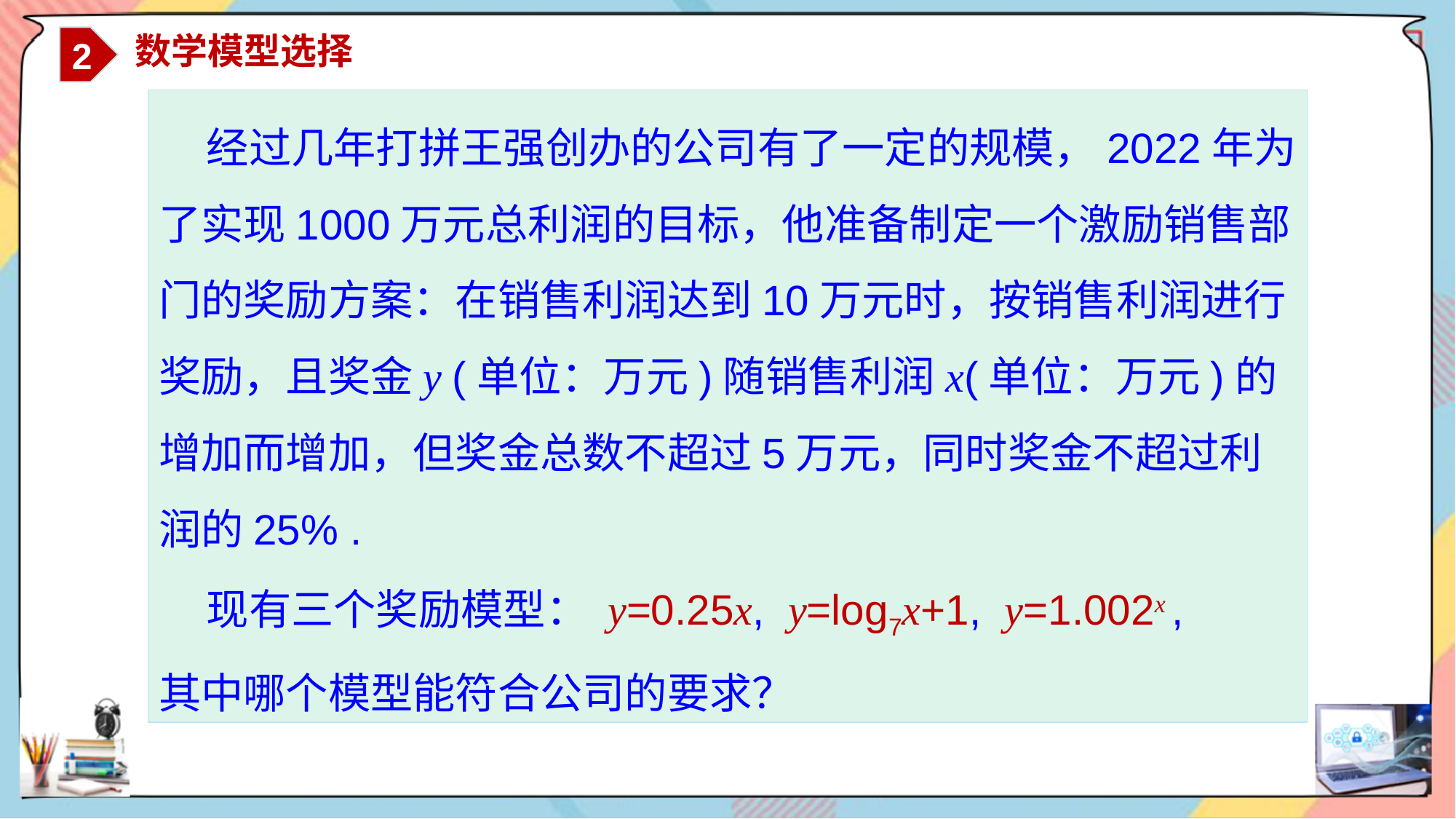

2
 数学模型选择
    经过几年打拼王强创办的公司有了一定的规模，2022年为了实现1000万元总利润的目标，他准备制定一个激励销售部门的奖励方案：在销售利润达到10万元时，按销售利润进行奖励，且奖金y (单位：万元)随销售利润x(单位：万元)的增加而增加，但奖金总数不超过5万元，同时奖金不超过利润的25% .
    现有三个奖励模型： y=0.25x,  y=log7x+1,  y=1.002x ,
其中哪个模型能符合公司的要求？